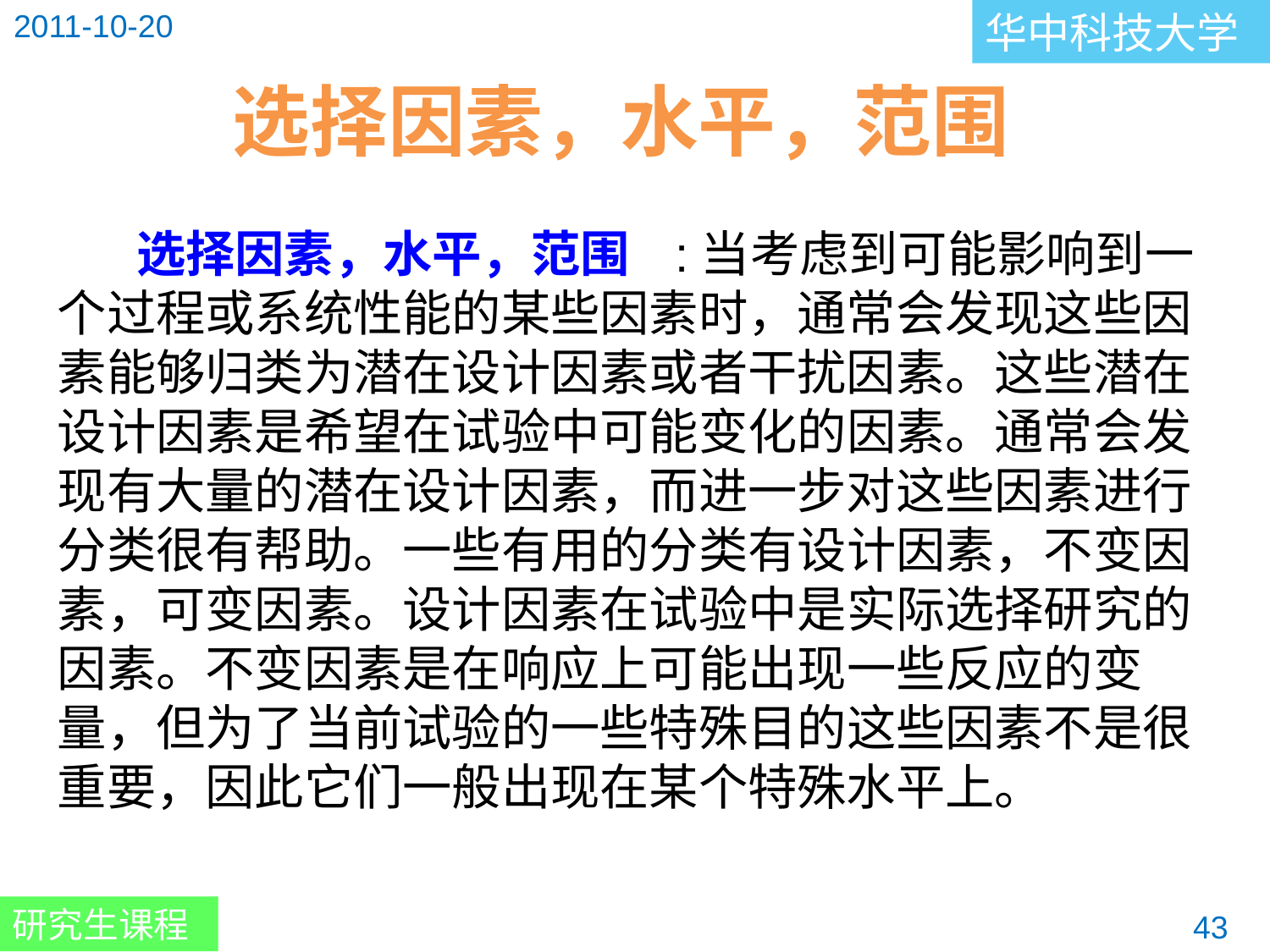

选择因素，水平，范围
      选择因素，水平，范围   :当考虑到可能影响到一个过程或系统性能的某些因素时，通常会发现这些因素能够归类为潜在设计因素或者干扰因素。这些潜在设计因素是希望在试验中可能变化的因素。通常会发现有大量的潜在设计因素，而进一步对这些因素进行分类很有帮助。一些有用的分类有设计因素，不变因素，可变因素。设计因素在试验中是实际选择研究的因素。不变因素是在响应上可能出现一些反应的变量，但为了当前试验的一些特殊目的这些因素不是很重要，因此它们一般出现在某个特殊水平上。